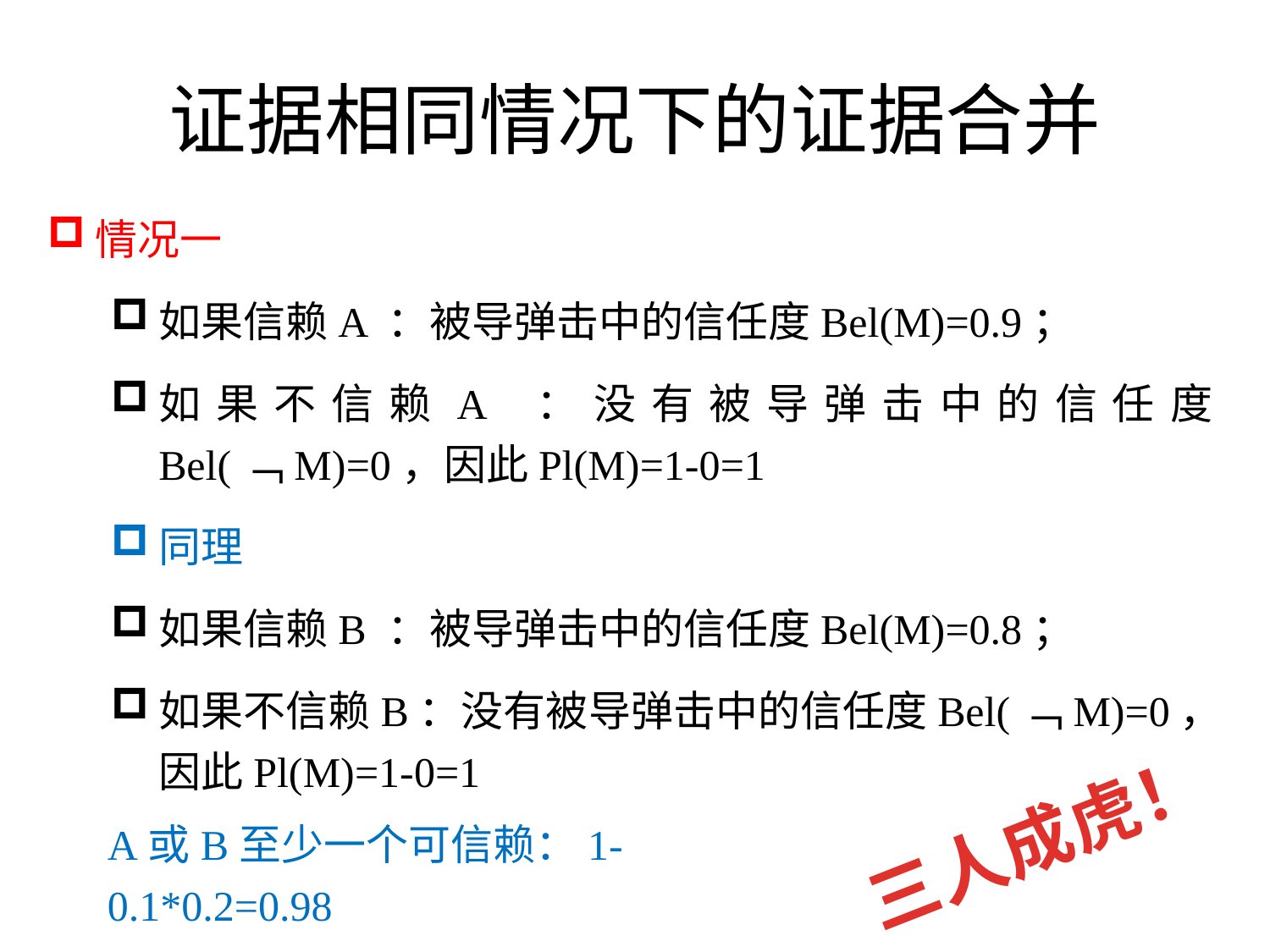

# 证据相同情况下的证据合并
情况一
如果信赖A ：被导弹击中的信任度Bel(M)=0.9；
如果不信赖A ：没有被导弹击中的信任度Bel(﹁M)=0，因此Pl(M)=1-0=1
同理
如果信赖B ：被导弹击中的信任度Bel(M)=0.8；
如果不信赖B：没有被导弹击中的信任度Bel(﹁M)=0，因此Pl(M)=1-0=1

三人成虎！
A或B至少一个可信赖：1-0.1*0.2=0.98
因此，被导弹击中的可信度为[0.98,1]